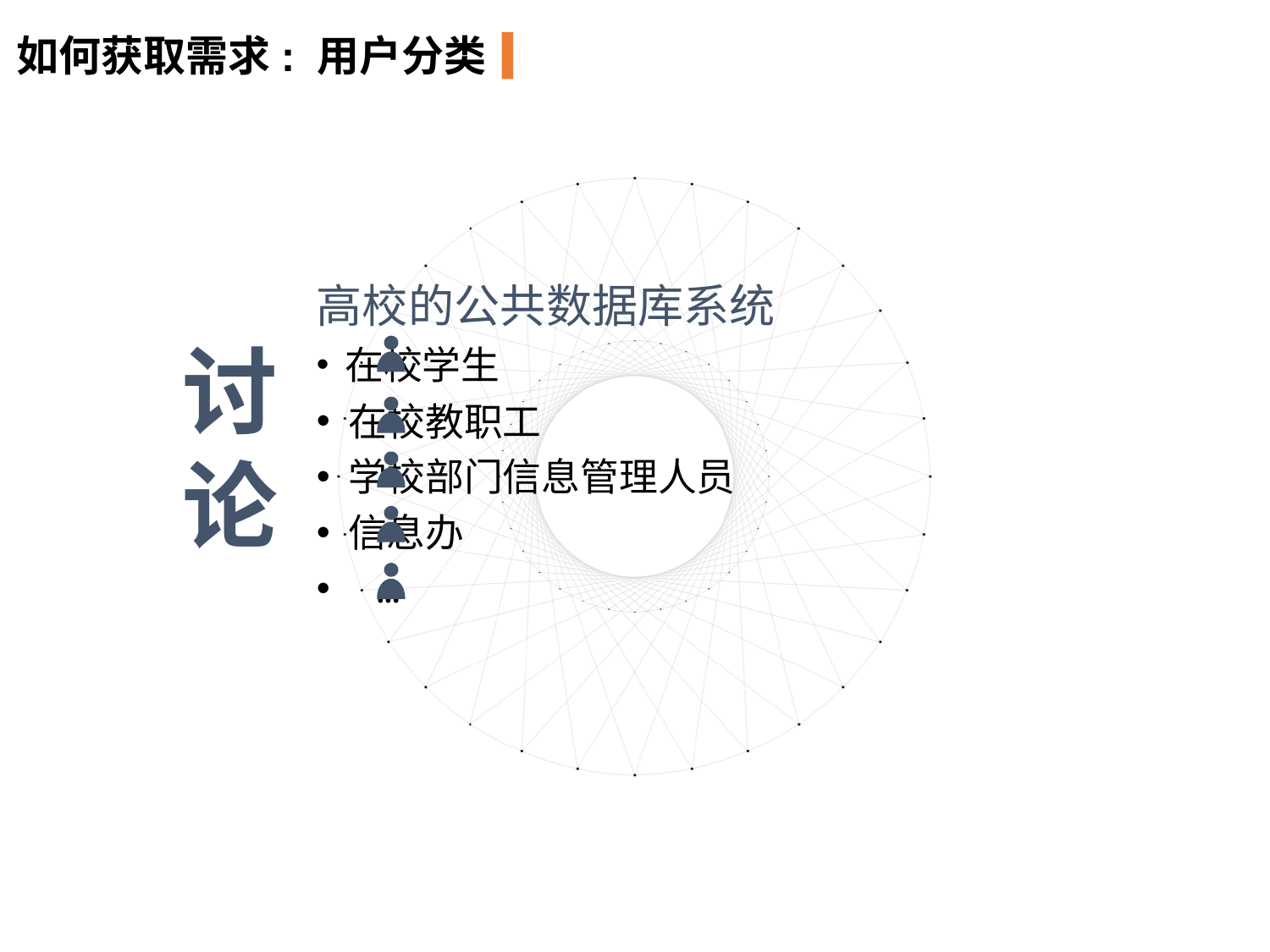

如何获取需求: 用户分类

高校的公共数据库系统
 在校学生
 在校教职工
 学校部门信息管理人员
 信息办
  …
讨
论